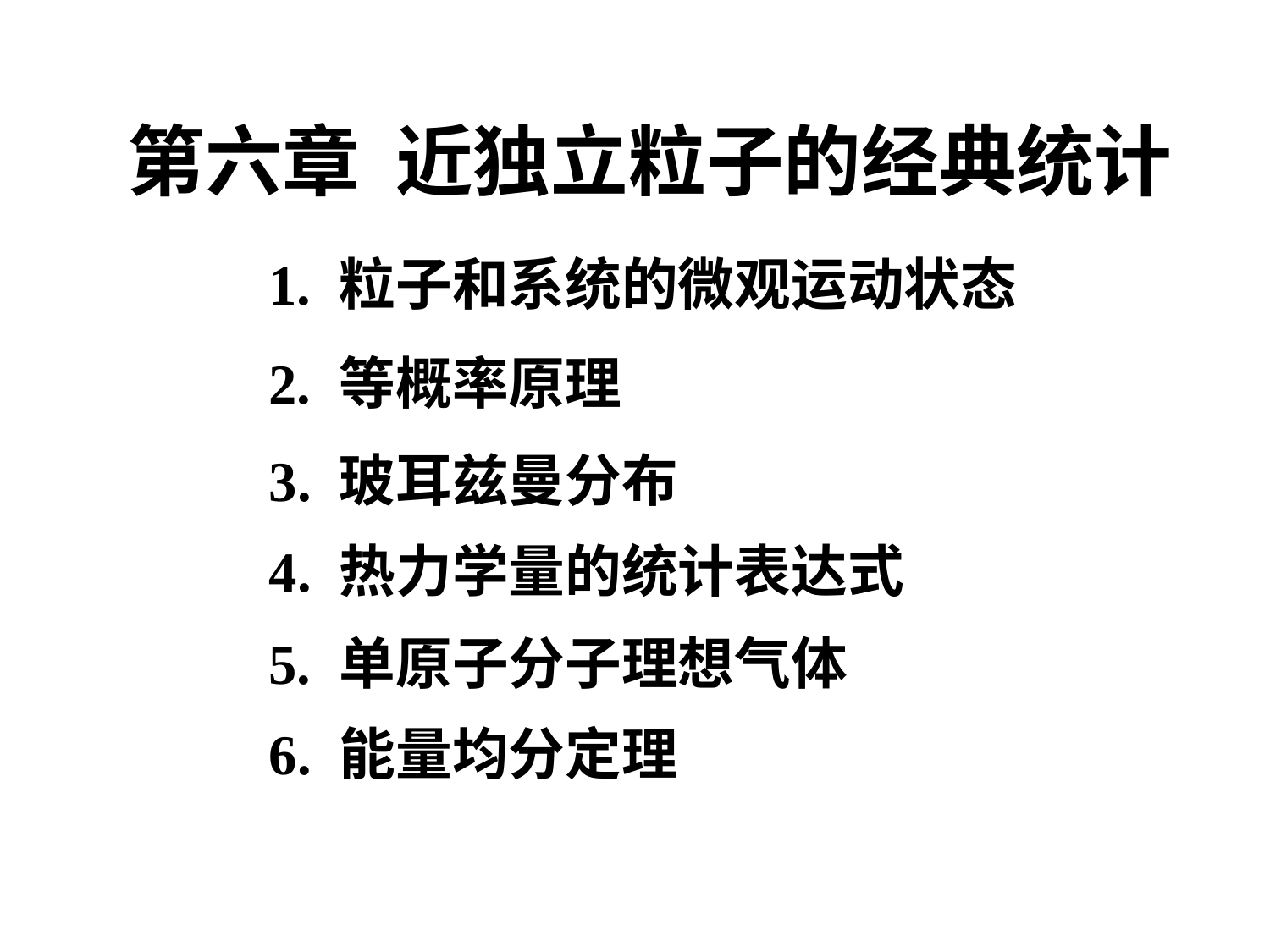

第六章  近独立粒子的经典统计
1. 粒子和系统的微观运动状态
2. 等概率原理
3. 玻耳兹曼分布
4. 热力学量的统计表达式
5. 单原子分子理想气体
6. 能量均分定理